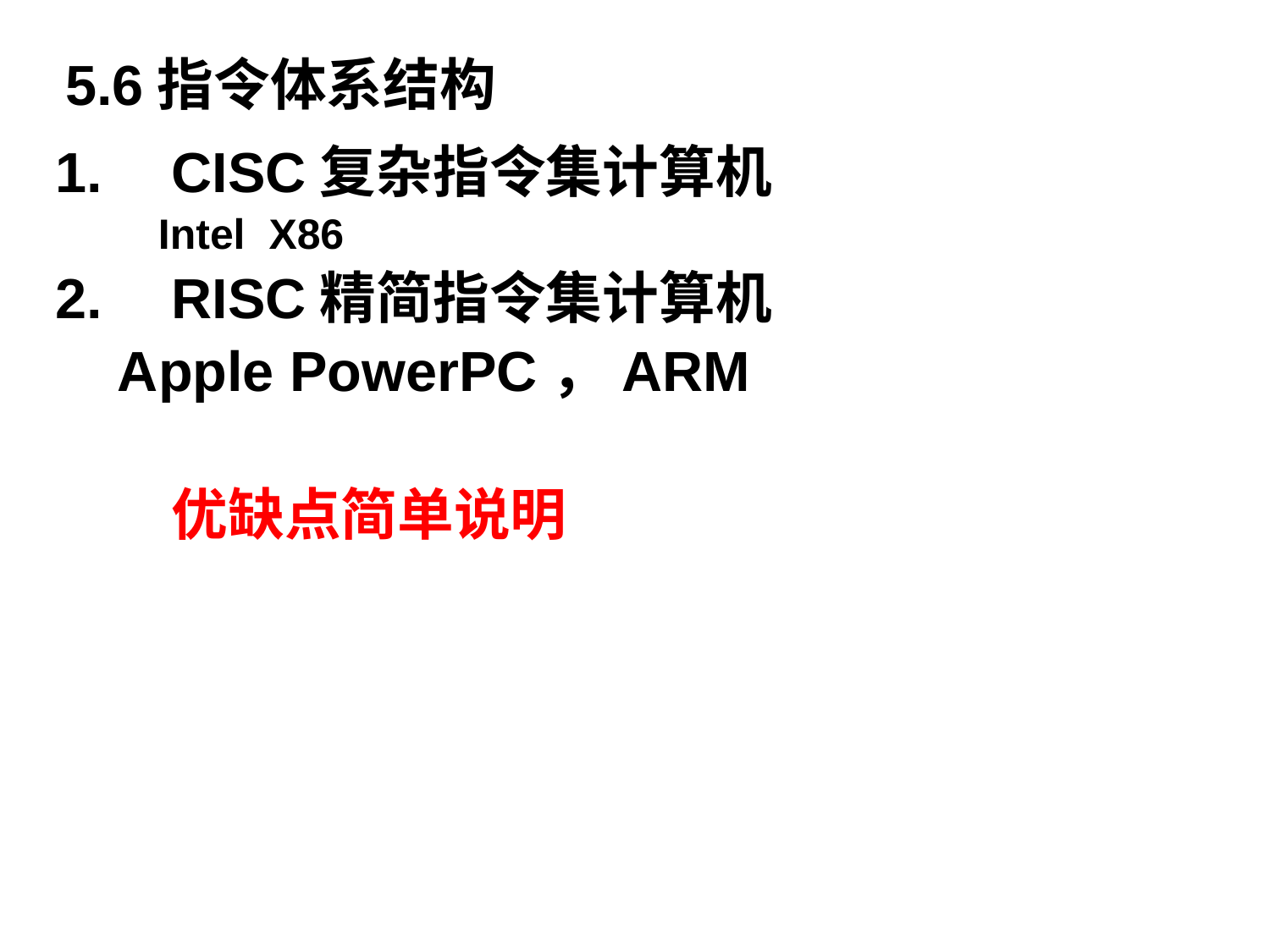

# 5.6指令体系结构
CISC复杂指令集计算机
  Intel  X86
RISC精简指令集计算机
    Apple PowerPC，ARM

	优缺点简单说明